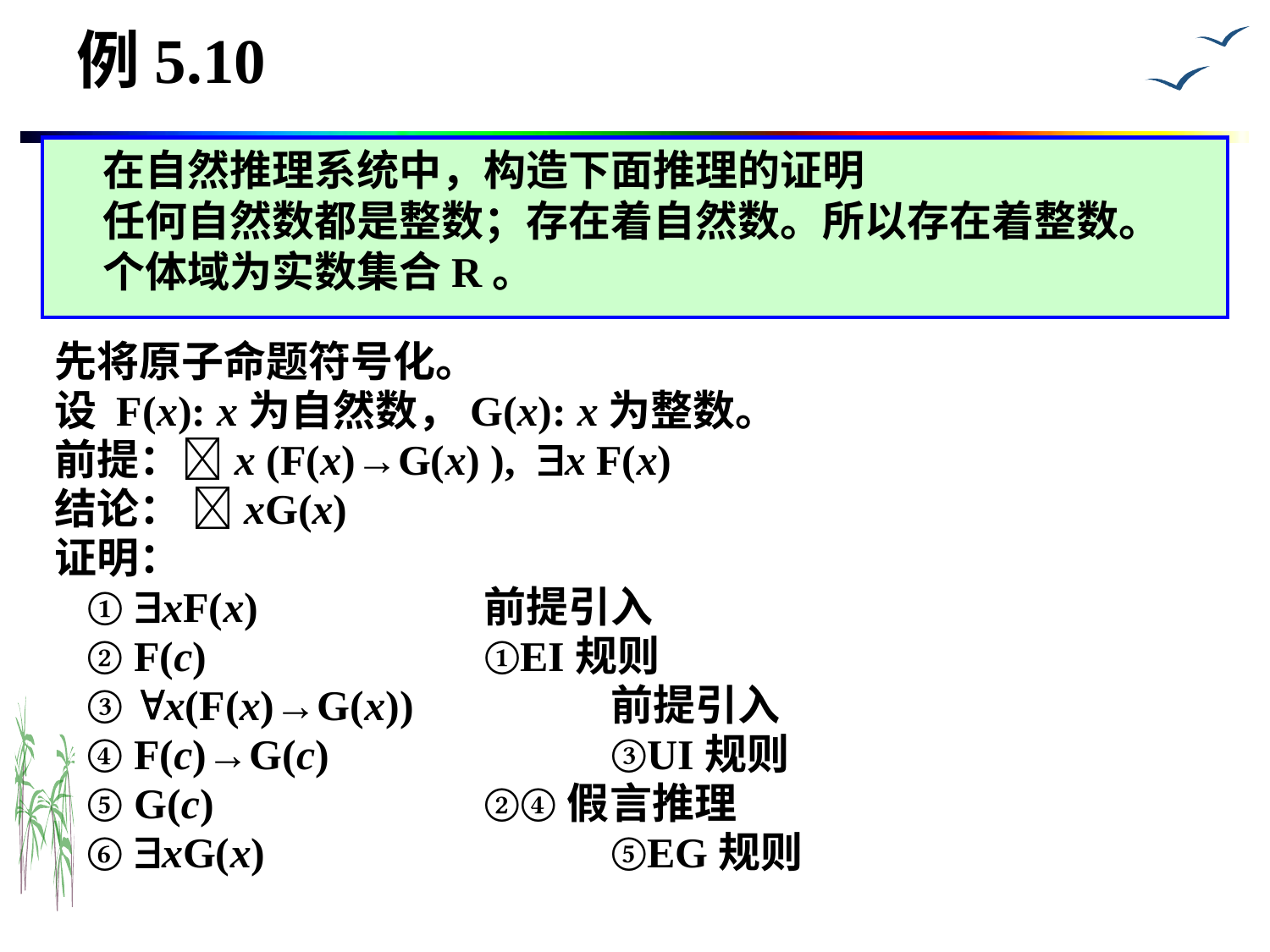

# 例5.10
	在自然推理系统中，构造下面推理的证明
任何自然数都是整数；存在着自然数。所以存在着整数。
个体域为实数集合R。
先将原子命题符号化。
设 F(x): x为自然数，G(x): x为整数。
前提：∀x (F(x)→G(x) ),  ∃x F(x)
结论： ∃xG(x)
证明：
   ① ∃xF(x)         		前提引入
   ② F(c)            		①EI规则
   ③ ∀x(F(x)→G(x)) 		前提引入
   ④ F(c)→G(c)      		③UI规则
   ⑤ G(c)           		②④假言推理
   ⑥ ∃xG(x)         		⑤EG规则